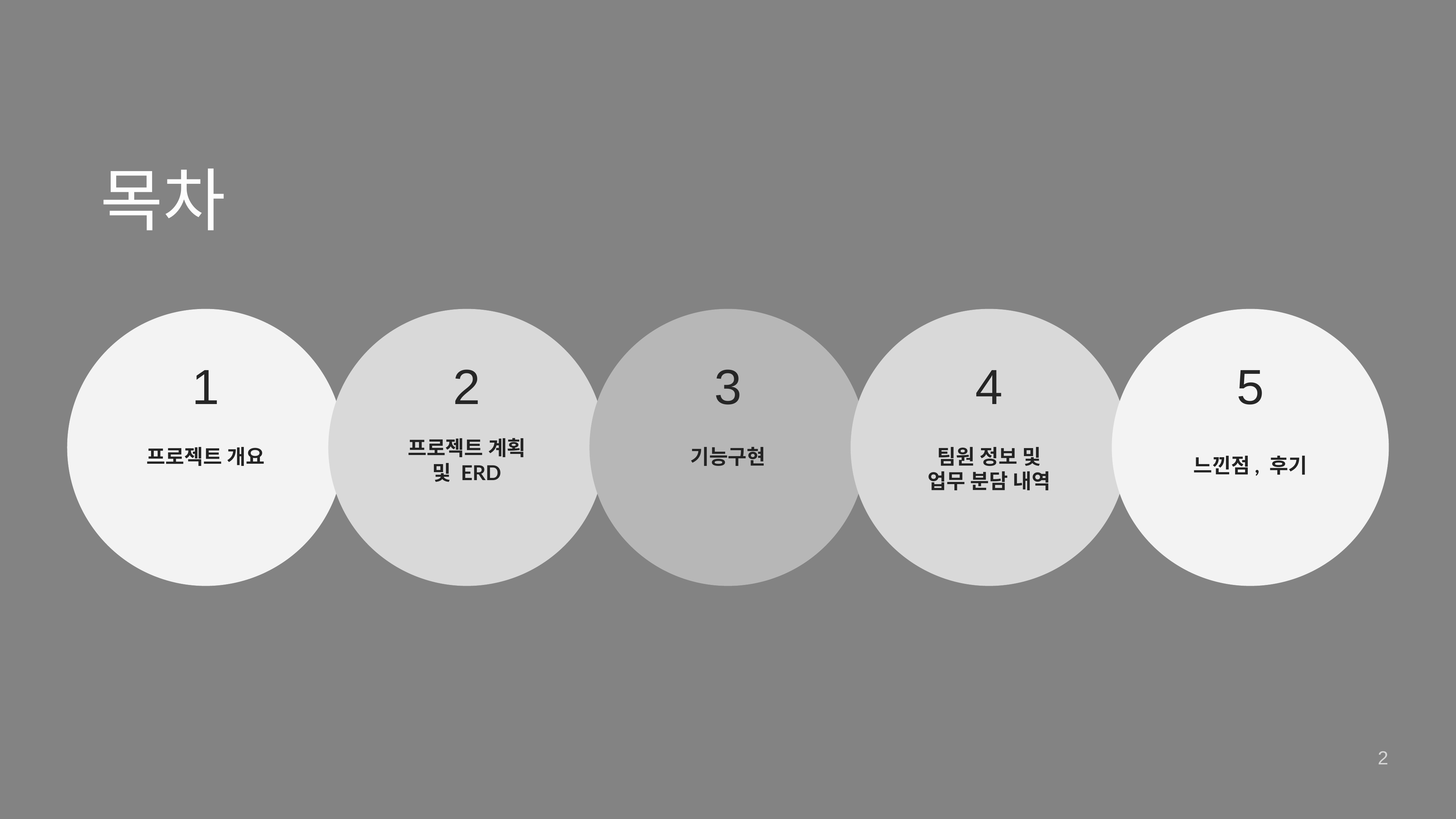

# 목차

프로젝트 개요

프로젝트 계획
및 ERD

기능구현

팀원 정보 및
업무 분담 내역

느낀점, 후기
1
2
3
4
5
2